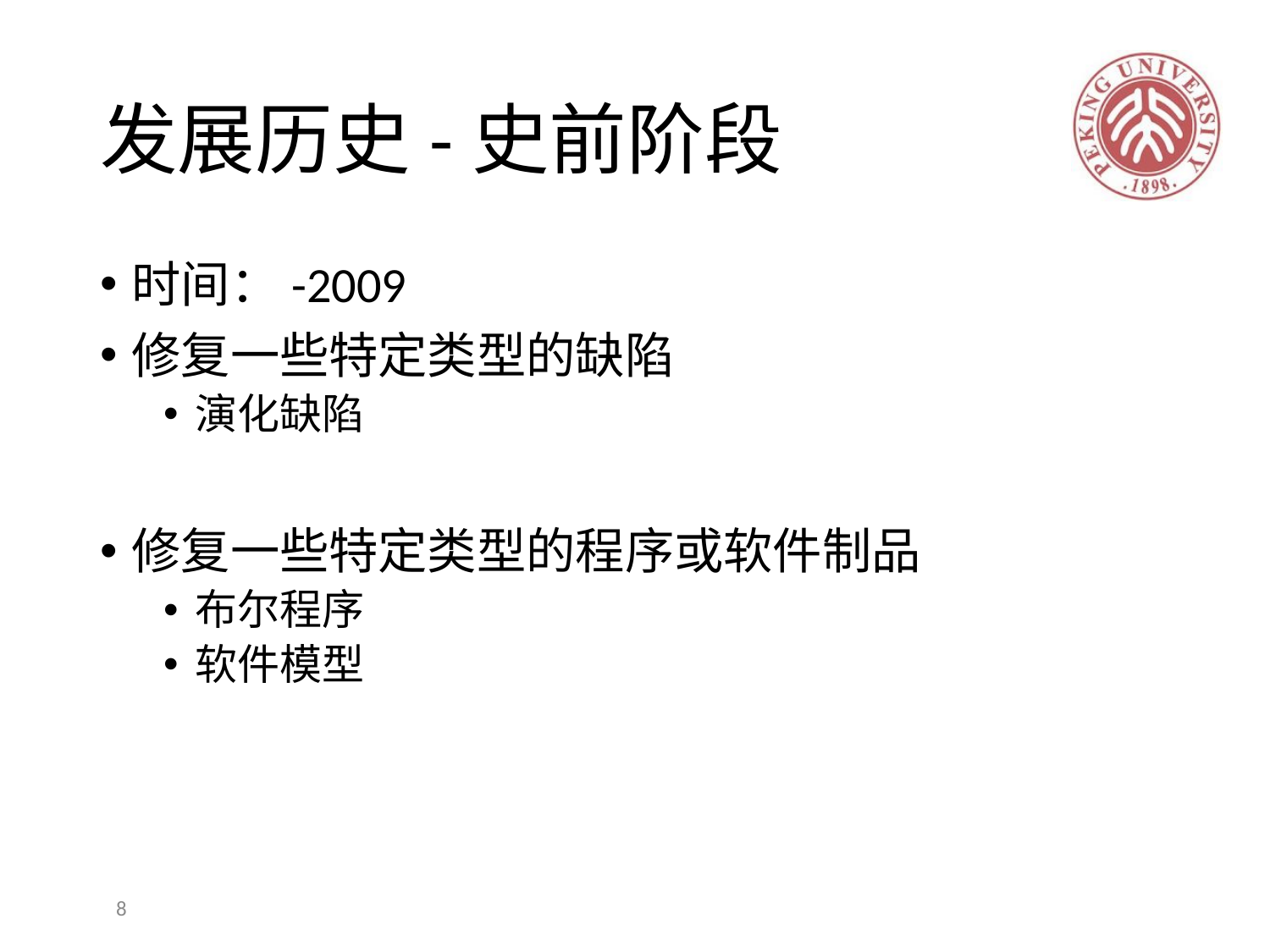

# 发展历史-史前阶段
时间：-2009
修复一些特定类型的缺陷
演化缺陷

修复一些特定类型的程序或软件制品
布尔程序
软件模型
8